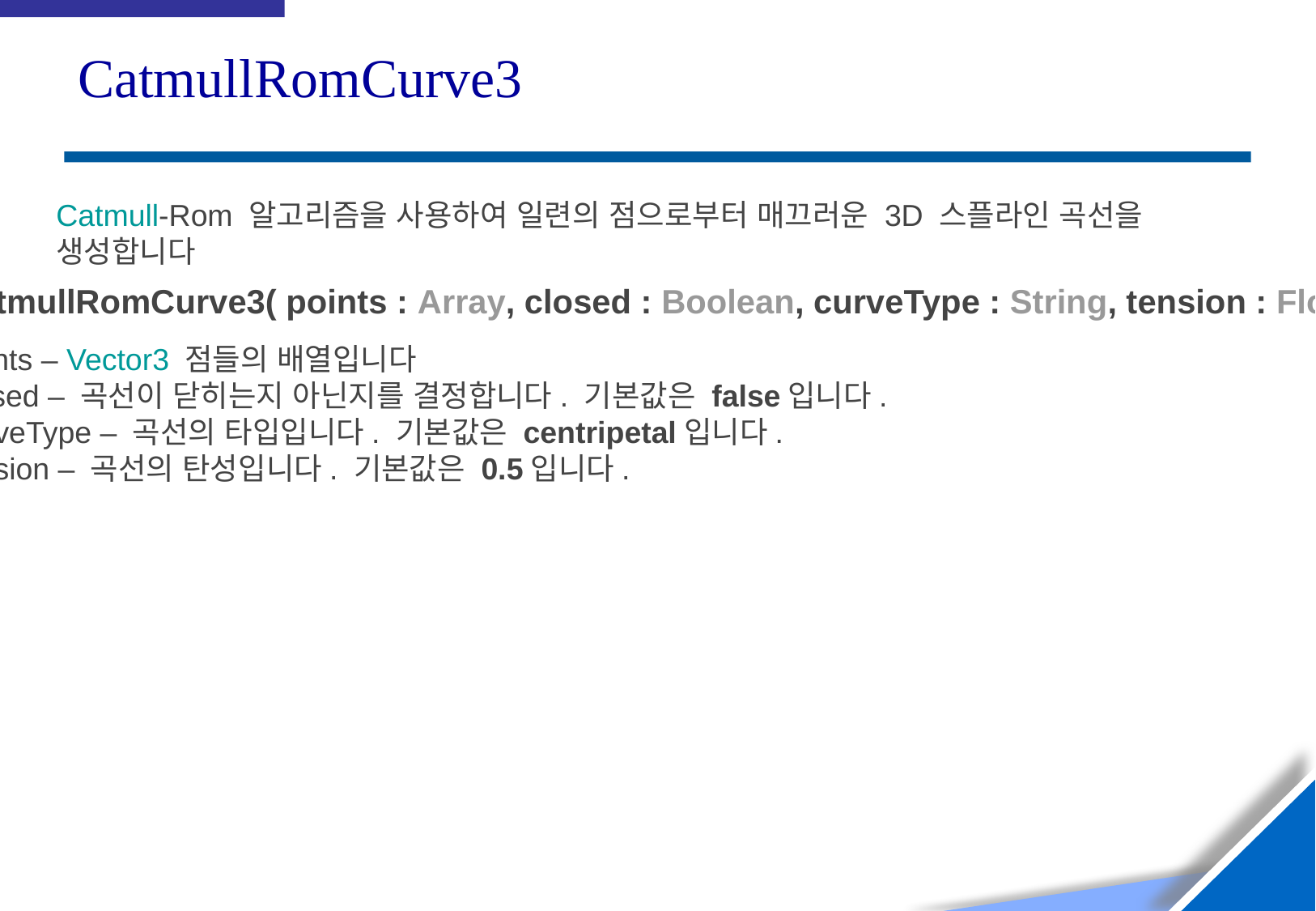

# CatmullRomCurve3
Catmull-Rom 알고리즘을 사용하여 일련의 점으로부터 매끄러운 3D 스플라인 곡선을 생성합니다
CatmullRomCurve3( points : Array, closed : Boolean, curveType : String, tension : Float )
points – Vector3 점들의 배열입니다
closed – 곡선이 닫히는지 아닌지를 결정합니다. 기본값은 false입니다.
curveType – 곡선의 타입입니다. 기본값은 centripetal입니다.
tension – 곡선의 탄성입니다. 기본값은 0.5입니다.